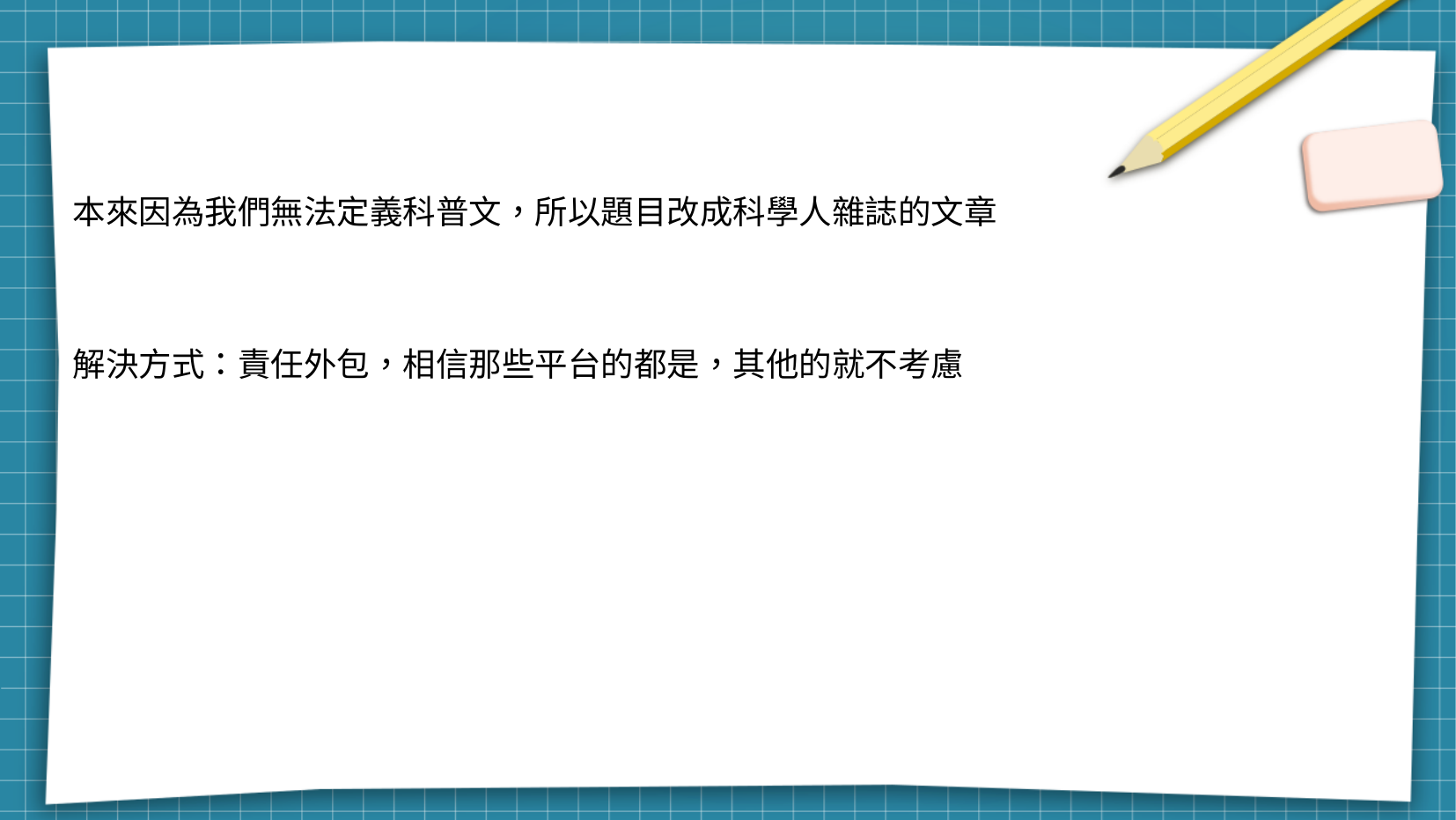

# 本來因為我們無法定義科普文，所以題目改成科學人雜誌的文章
解決方式：責任外包，相信那些平台的都是，其他的就不考慮